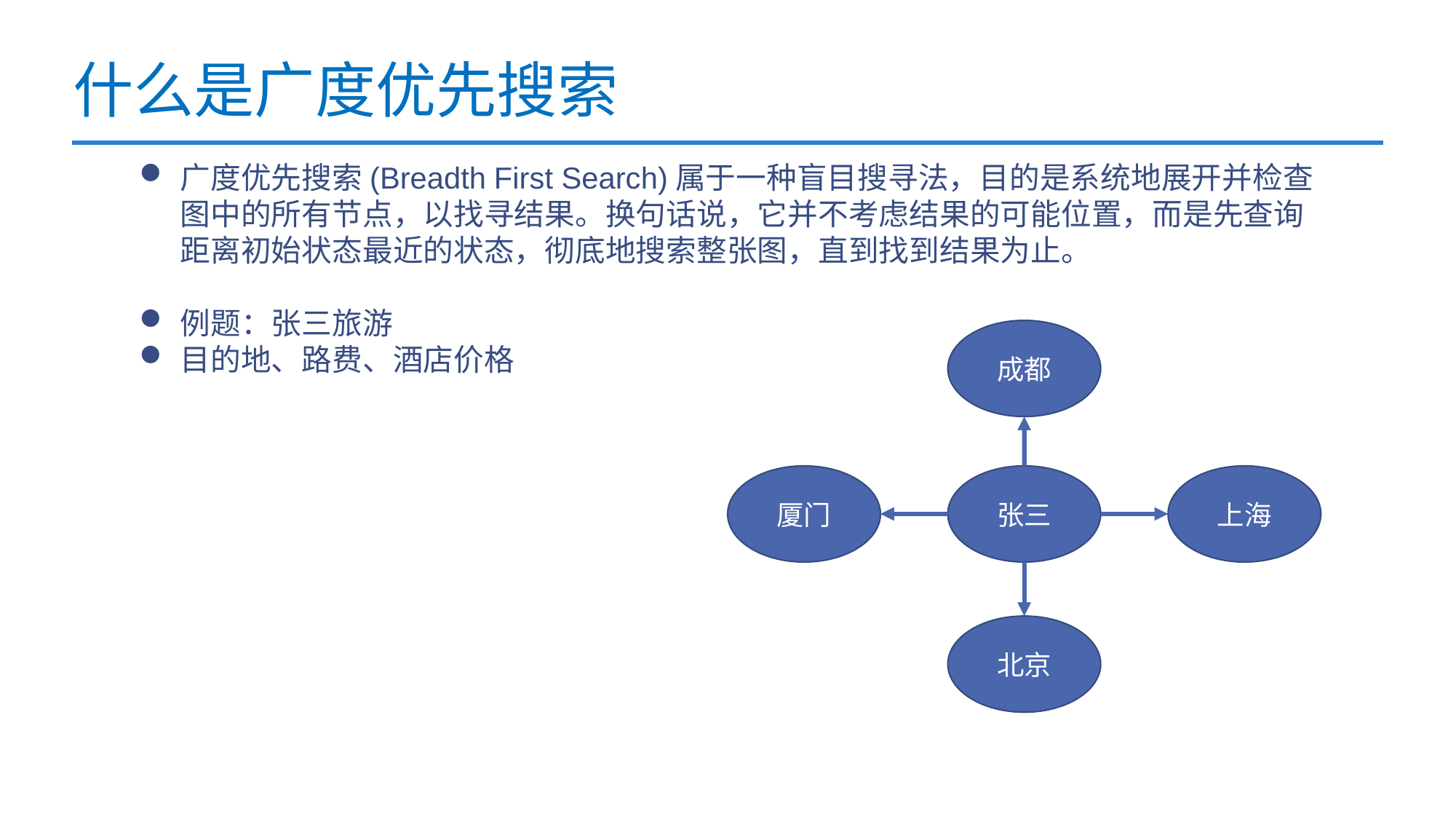

# 什么是广度优先搜索
广度优先搜索(Breadth First Search)属于一种盲目搜寻法，目的是系统地展开并检查图中的所有节点，以找寻结果。换句话说，它并不考虑结果的可能位置，而是先查询距离初始状态最近的状态，彻底地搜索整张图，直到找到结果为止。

例题：张三旅游
目的地、路费、酒店价格

成都
厦门
上海
张三
北京